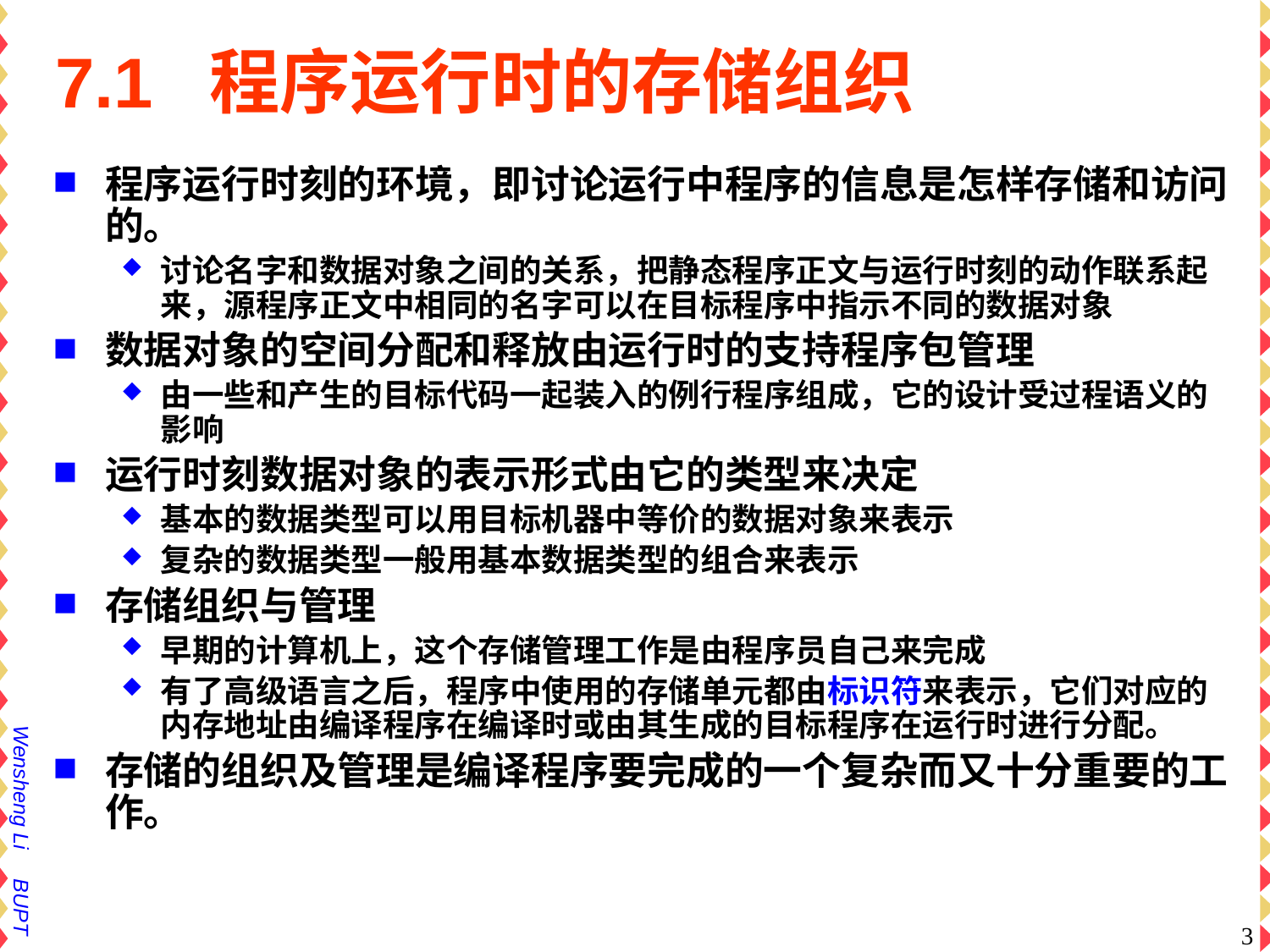

# 7.1  程序运行时的存储组织
程序运行时刻的环境，即讨论运行中程序的信息是怎样存储和访问的。
讨论名字和数据对象之间的关系，把静态程序正文与运行时刻的动作联系起来，源程序正文中相同的名字可以在目标程序中指示不同的数据对象
数据对象的空间分配和释放由运行时的支持程序包管理
由一些和产生的目标代码一起装入的例行程序组成，它的设计受过程语义的影响
运行时刻数据对象的表示形式由它的类型来决定
基本的数据类型可以用目标机器中等价的数据对象来表示
复杂的数据类型一般用基本数据类型的组合来表示
存储组织与管理
早期的计算机上，这个存储管理工作是由程序员自己来完成
有了高级语言之后，程序中使用的存储单元都由标识符来表示，它们对应的内存地址由编译程序在编译时或由其生成的目标程序在运行时进行分配。
存储的组织及管理是编译程序要完成的一个复杂而又十分重要的工作。
3